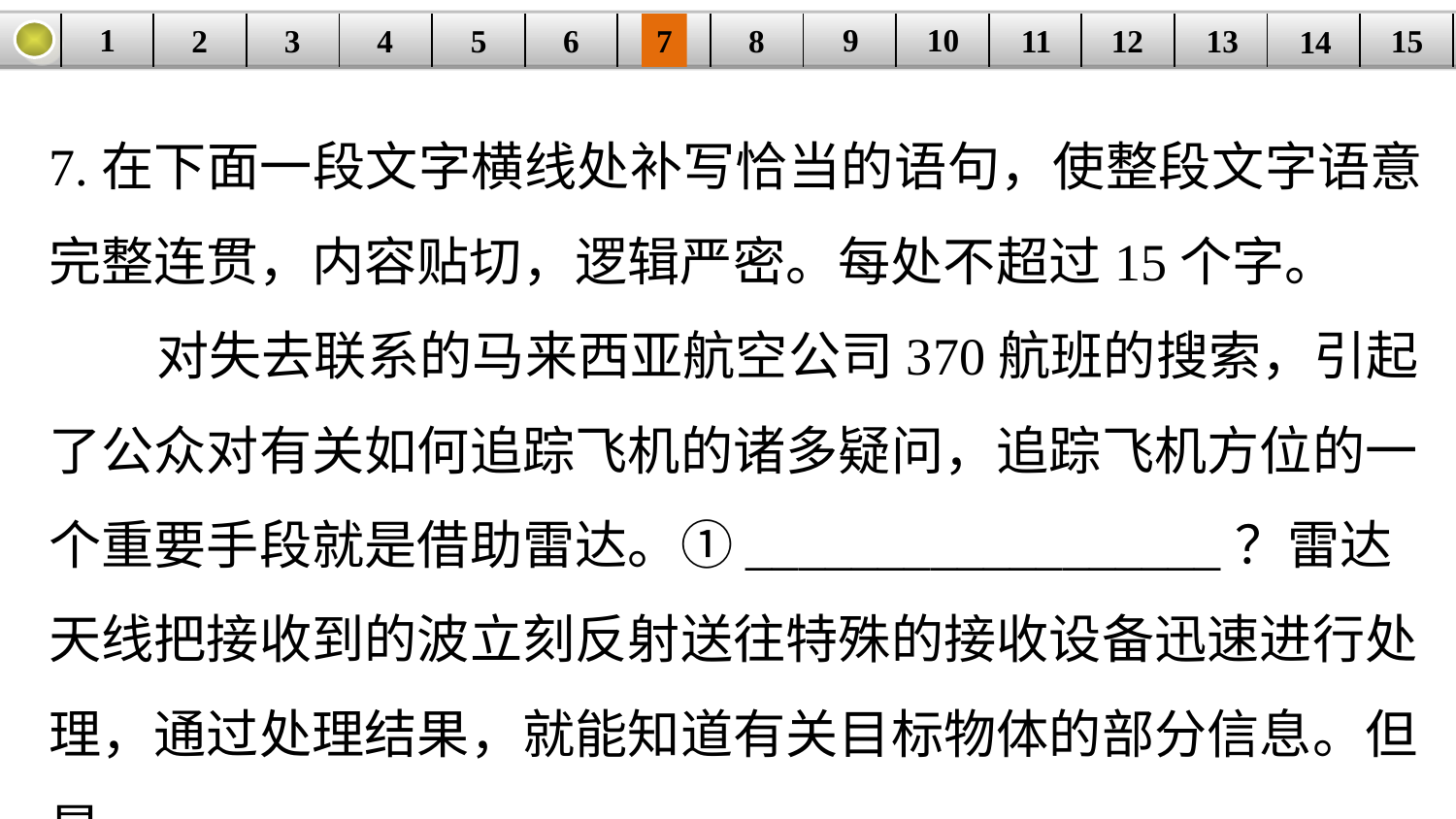

9
10
1
3
4
5
6
8
11
2
12
15
|  |  |  |  |  |  |  |  |  |  |  |  |  |  |  |
| --- | --- | --- | --- | --- | --- | --- | --- | --- | --- | --- | --- | --- | --- | --- |
7
13
14

7.在下面一段文字横线处补写恰当的语句，使整段文字语意完整连贯，内容贴切，逻辑严密。每处不超过15个字。
        对失去联系的马来西亚航空公司370航班的搜索，引起了公众对有关如何追踪飞机的诸多疑问，追踪飞机方位的一个重要手段就是借助雷达。①__________________？雷达天线把接收到的波立刻反射送往特殊的接收设备迅速进行处理，通过处理结果，就能知道有关目标物体的部分信息。但是，